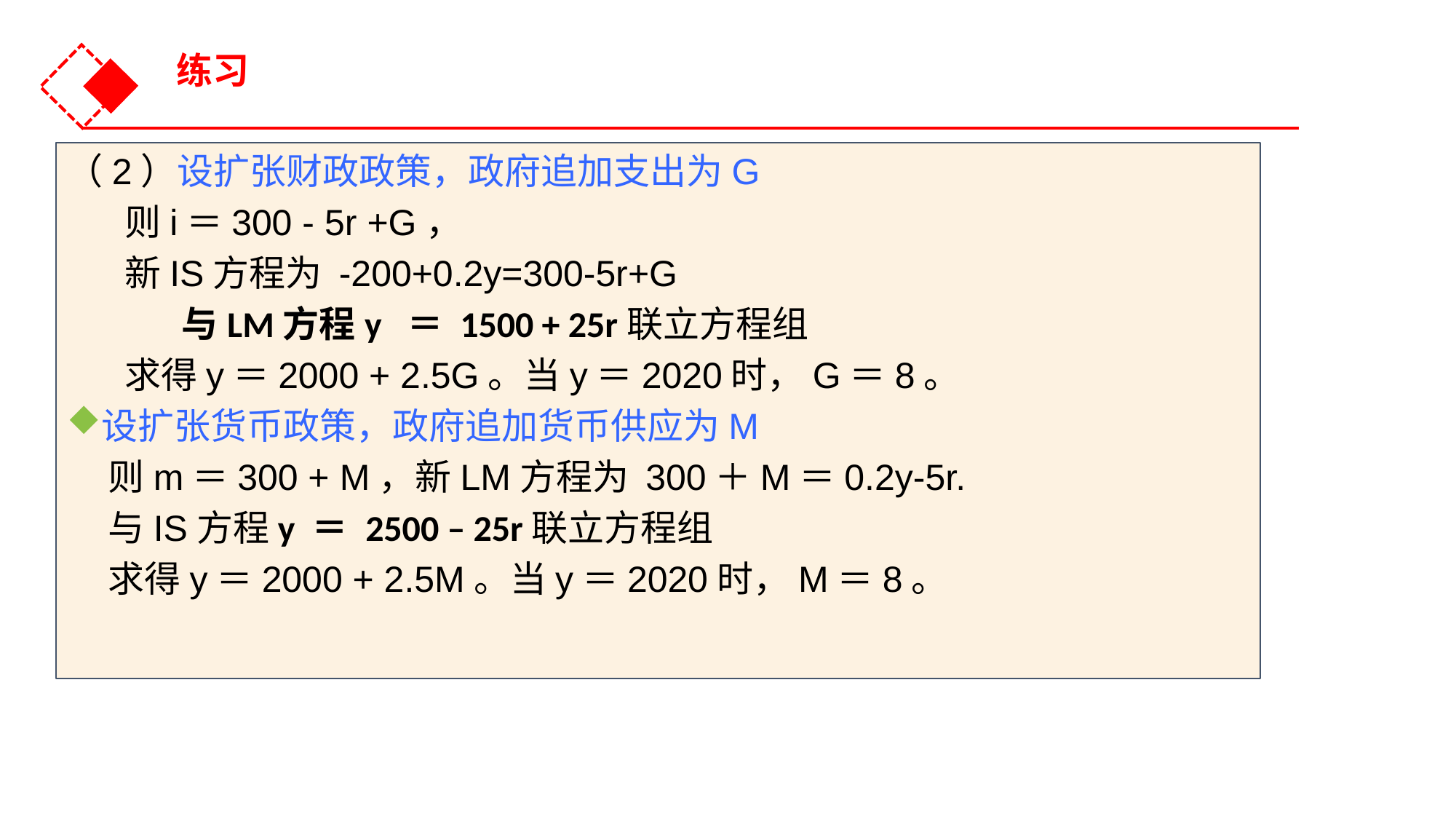

练习

（2）设扩张财政政策，政府追加支出为G
      则i＝300 - 5r +G，
      新IS方程为 -200+0.2y=300-5r+G
             与LM方程y  ＝ 1500 + 25r联立方程组
      求得y＝2000 + 2.5G。当y＝2020时，G＝8。
设扩张货币政策，政府追加货币供应为M
    则m＝300 + M，新LM方程为 300＋M＝0.2y-5r.
    与IS方程y ＝ 2500 – 25r联立方程组
    求得y＝2000 + 2.5M。当y＝2020时，M＝8。